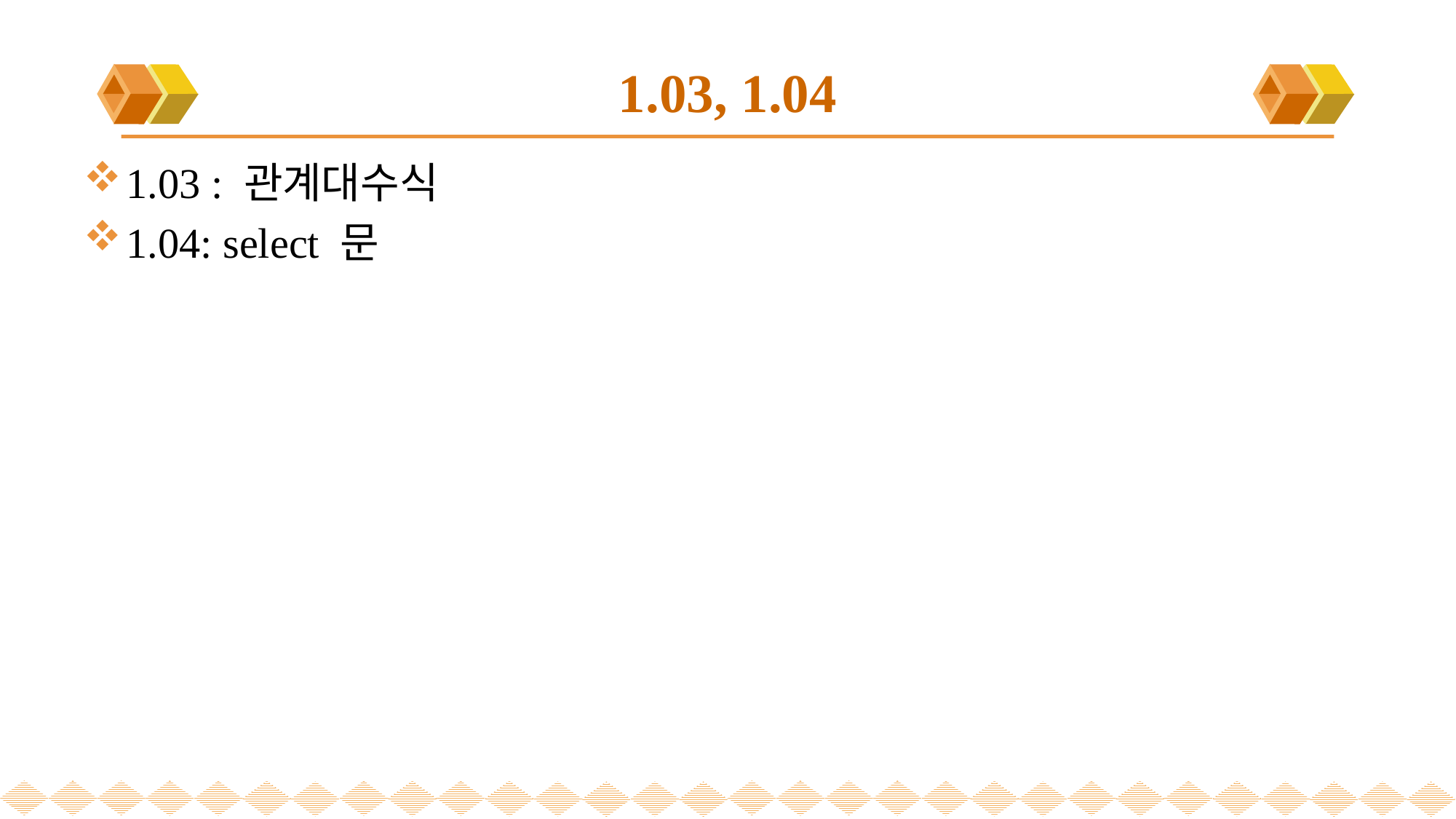

# 1.03, 1.04
1.03 : 관계대수식
1.04: select 문